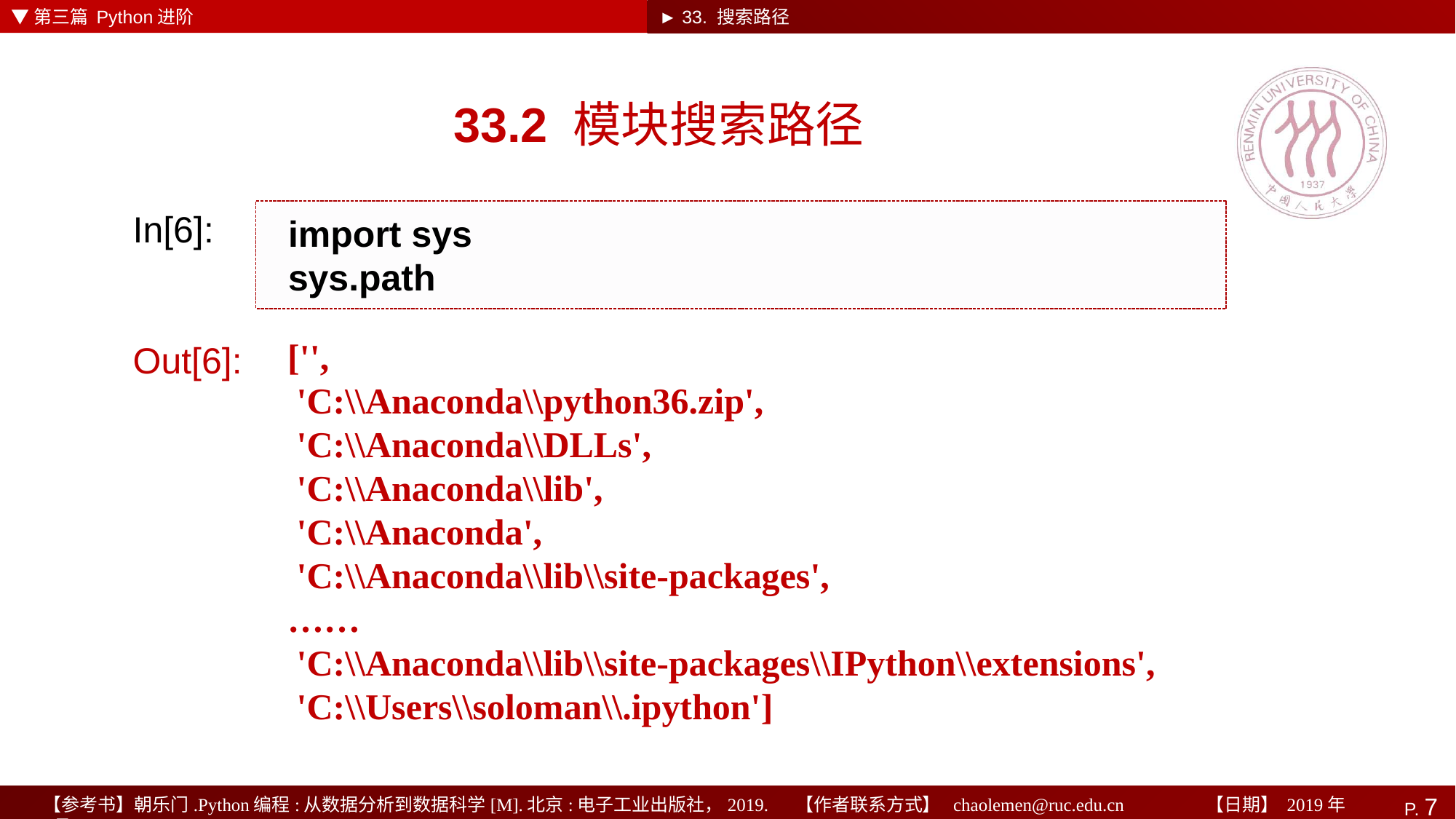

▼第三篇 Python进阶
► 33. 搜索路径
# 33.2 模块搜索路径
In[6]:
import sys
sys.path

['',
 'C:\\Anaconda\\python36.zip',
 'C:\\Anaconda\\DLLs',
 'C:\\Anaconda\\lib',
 'C:\\Anaconda',
 'C:\\Anaconda\\lib\\site-packages',
……
 'C:\\Anaconda\\lib\\site-packages\\IPython\\extensions',
 'C:\\Users\\soloman\\.ipython']
Out[6]: